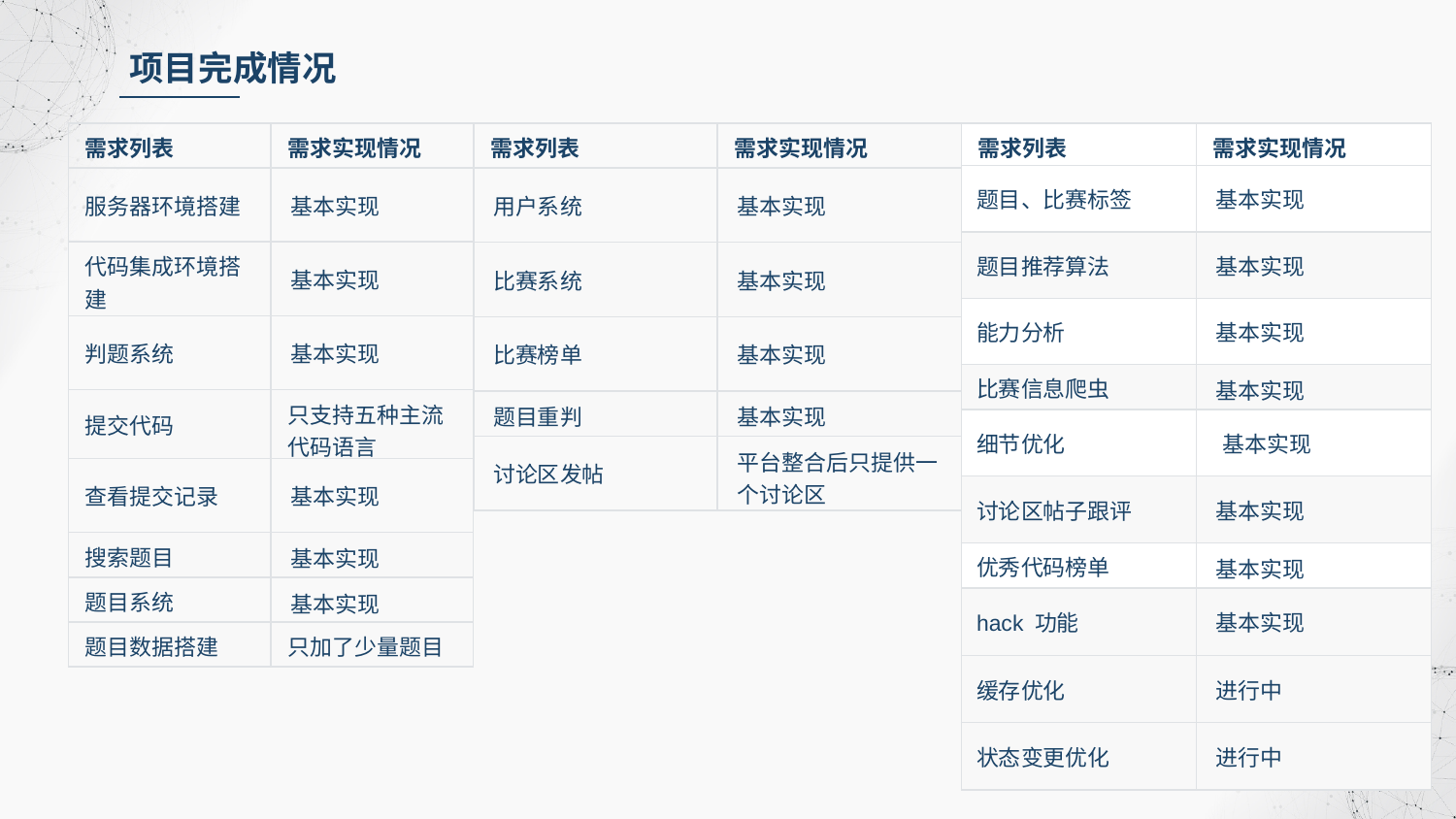

项目完成情况
| 需求列表 | 需求实现情况 |
| --- | --- |
| 用户系统 | 基本实现 |
| 比赛系统 | 基本实现 |
| 比赛榜单 | 基本实现 |
| 题目重判 | 基本实现 |
| 讨论区发帖 | 平台整合后只提供一个讨论区 |
| 需求列表 | 需求实现情况 |
| --- | --- |
| 服务器环境搭建 | 基本实现 |
| 代码集成环境搭建 | 基本实现 |
| 判题系统 | 基本实现 |
| 提交代码 | 只支持五种主流代码语言 |
| 查看提交记录 | 基本实现 |
| 搜索题目 | 基本实现 |
| 题目系统 | 基本实现 |
| 题目数据搭建 | 只加了少量题目 |
| 需求列表 | 需求实现情况 |
| --- | --- |
| 题目、比赛标签 | 基本实现 |
| 题目推荐算法 | 基本实现 |
| 能力分析 | 基本实现 |
| 比赛信息爬虫 | 基本实现 |
| 细节优化 | 基本实现 |
| 讨论区帖子跟评 | 基本实现 |
| 优秀代码榜单 | 基本实现 |
| hack 功能 | 基本实现 |
| 缓存优化 | 进行中 |
| 状态变更优化 | 进行中 |